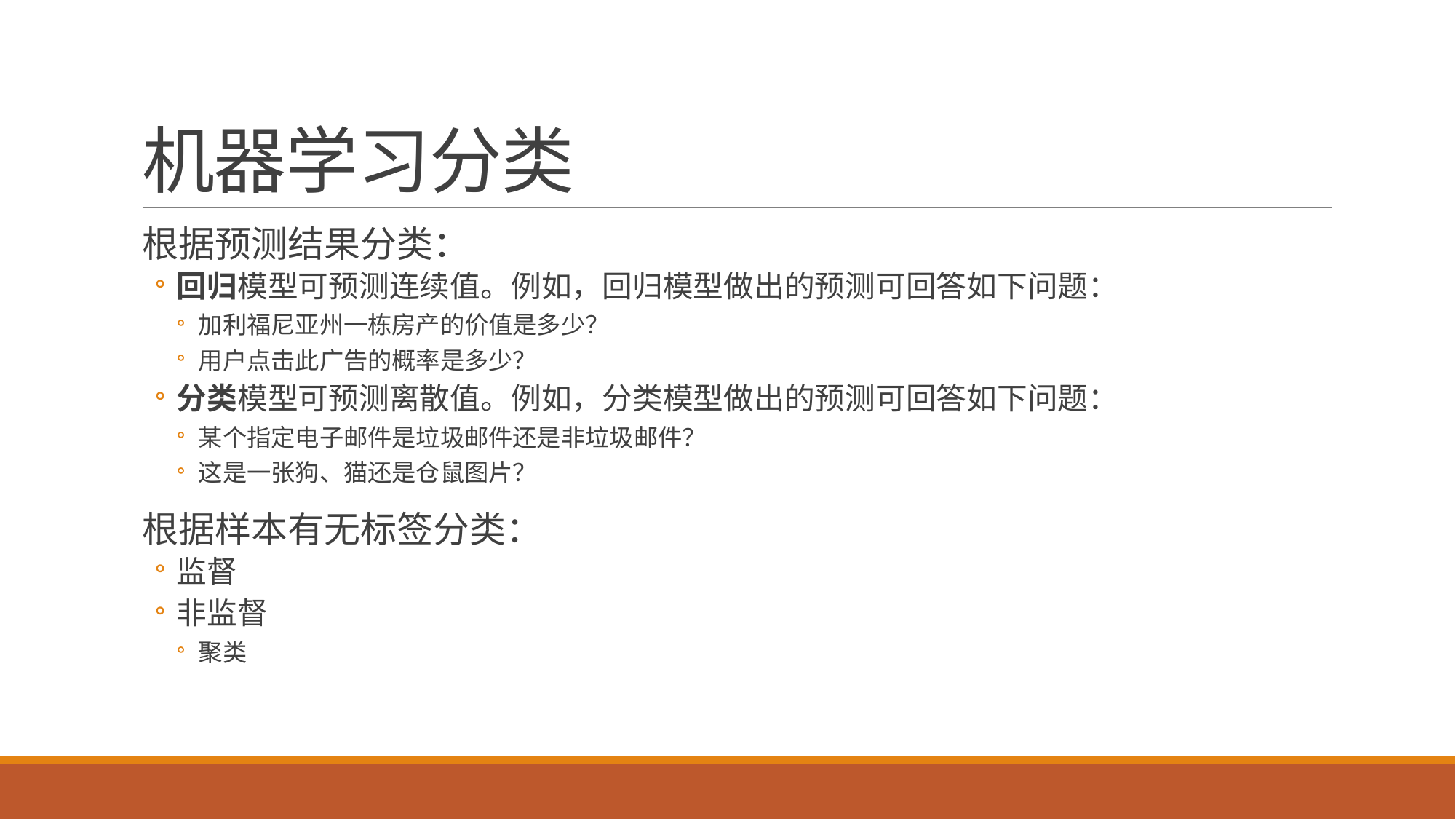

# 机器学习分类
根据预测结果分类：
回归模型可预测连续值。例如，回归模型做出的预测可回答如下问题：
加利福尼亚州一栋房产的价值是多少？
用户点击此广告的概率是多少？
分类模型可预测离散值。例如，分类模型做出的预测可回答如下问题：
某个指定电子邮件是垃圾邮件还是非垃圾邮件？
这是一张狗、猫还是仓鼠图片？
根据样本有无标签分类：
监督
非监督
聚类